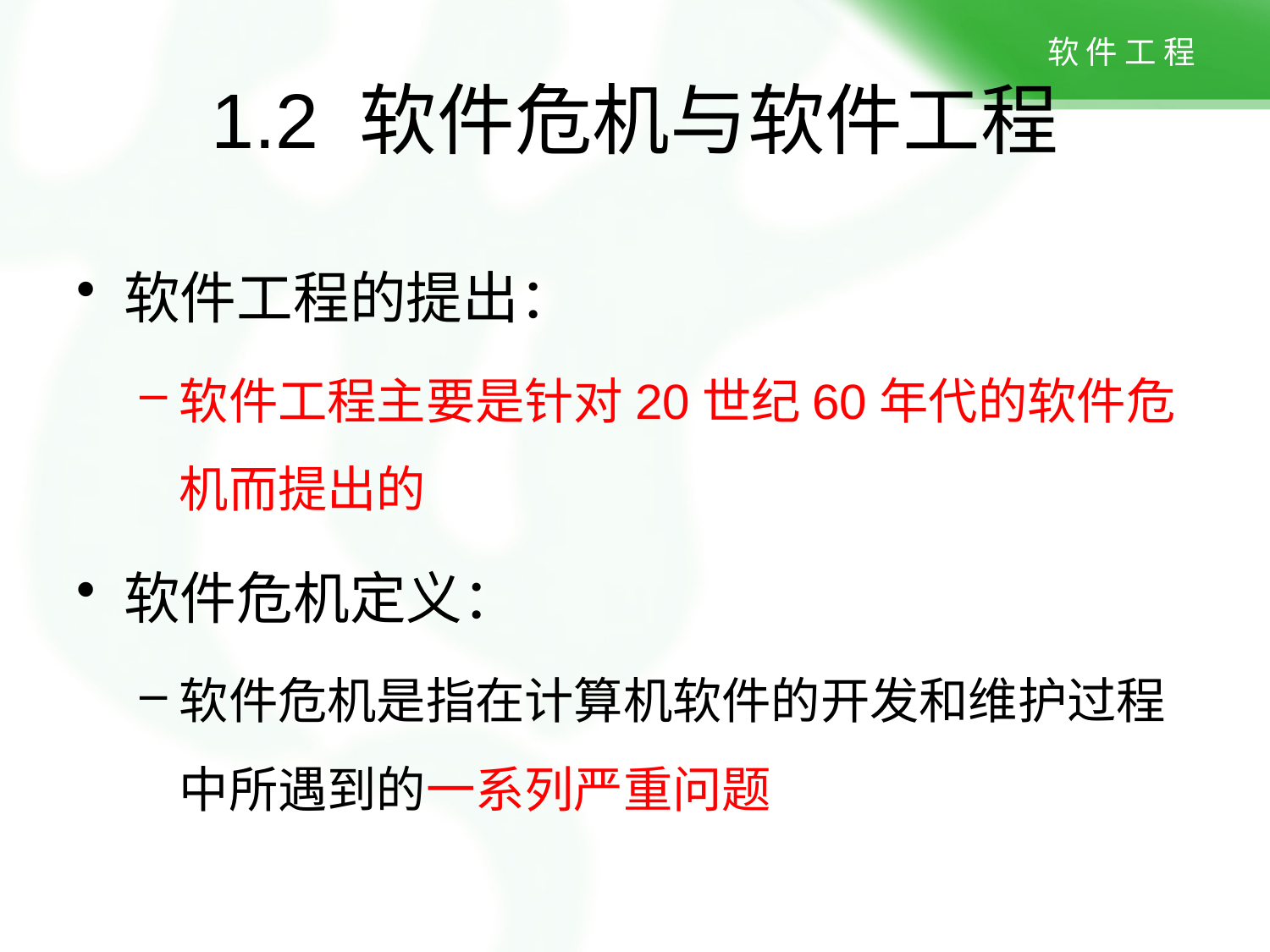

# 1.2 软件危机与软件工程
软件工程的提出：
软件工程主要是针对20世纪60年代的软件危机而提出的
软件危机定义：
软件危机是指在计算机软件的开发和维护过程中所遇到的一系列严重问题